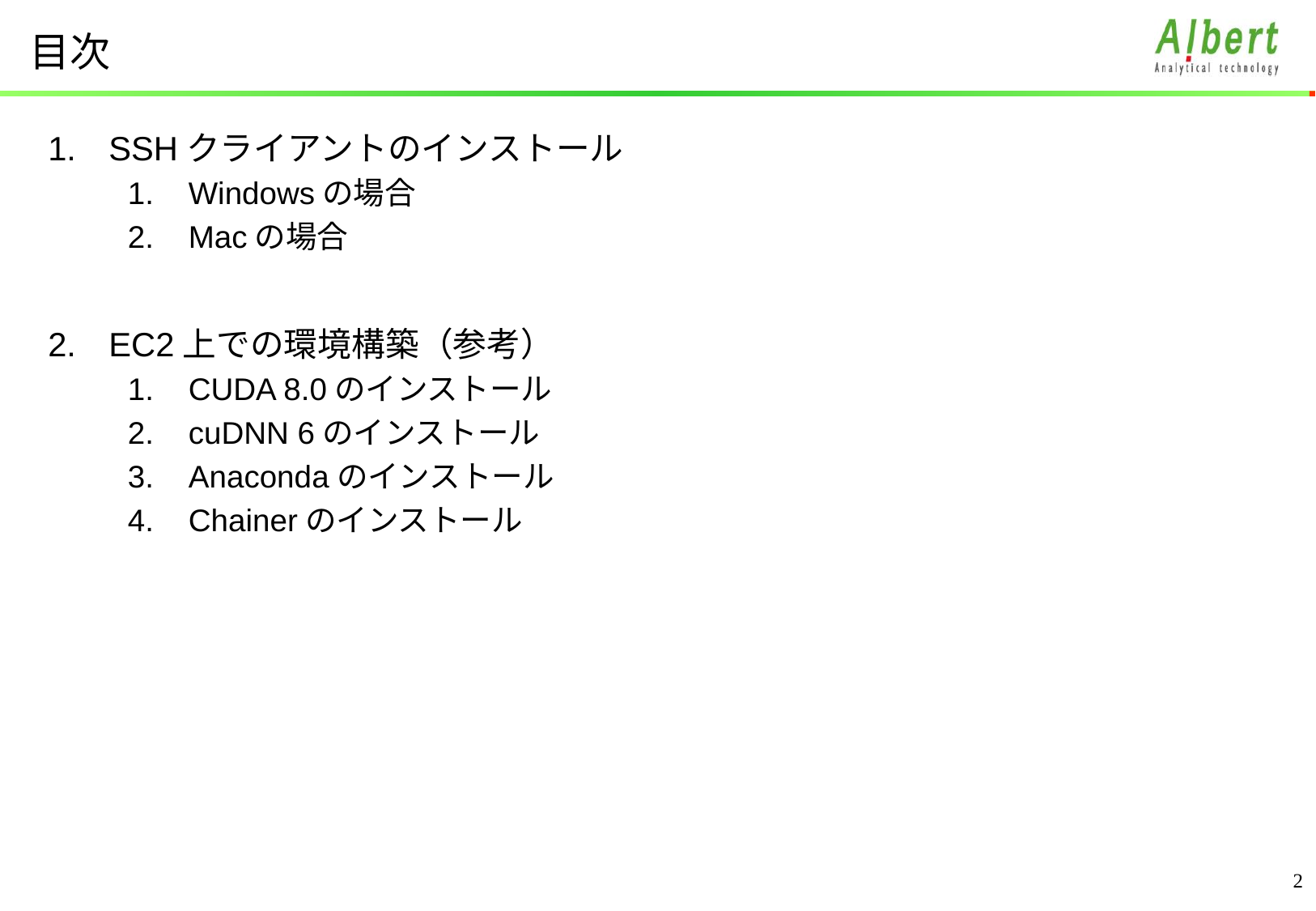

# 目次
SSHクライアントのインストール
Windowsの場合
Macの場合

EC2上での環境構築（参考）
CUDA 8.0のインストール
cuDNN 6のインストール
Anacondaのインストール
Chainerのインストール
2